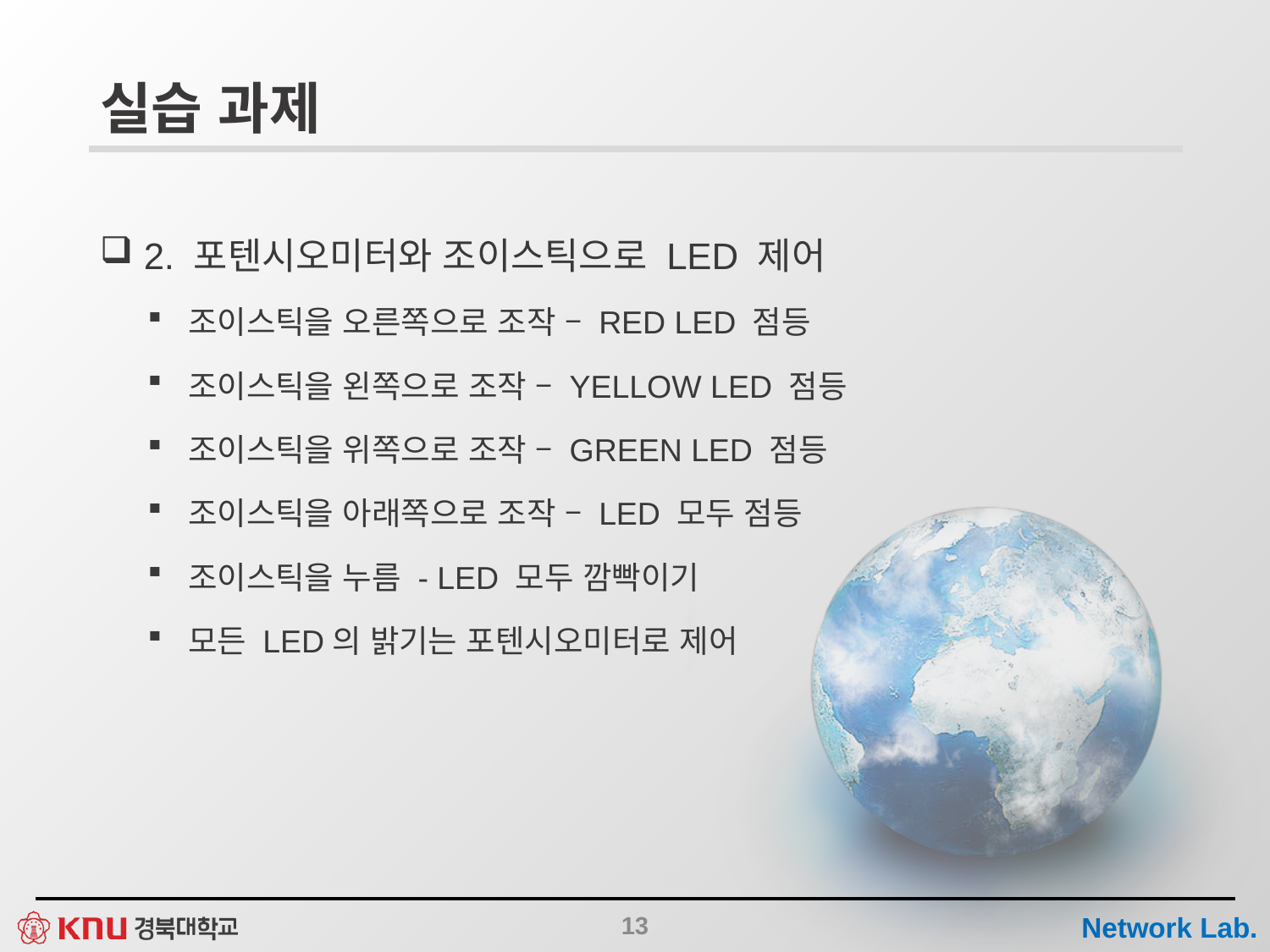

# 실습 과제
 2. 포텐시오미터와 조이스틱으로 LED 제어
 조이스틱을 오른쪽으로 조작 – RED LED 점등
 조이스틱을 왼쪽으로 조작 – YELLOW LED 점등
 조이스틱을 위쪽으로 조작 – GREEN LED 점등
 조이스틱을 아래쪽으로 조작 – LED 모두 점등
 조이스틱을 누름 - LED 모두 깜빡이기
 모든 LED의 밝기는 포텐시오미터로 제어

13